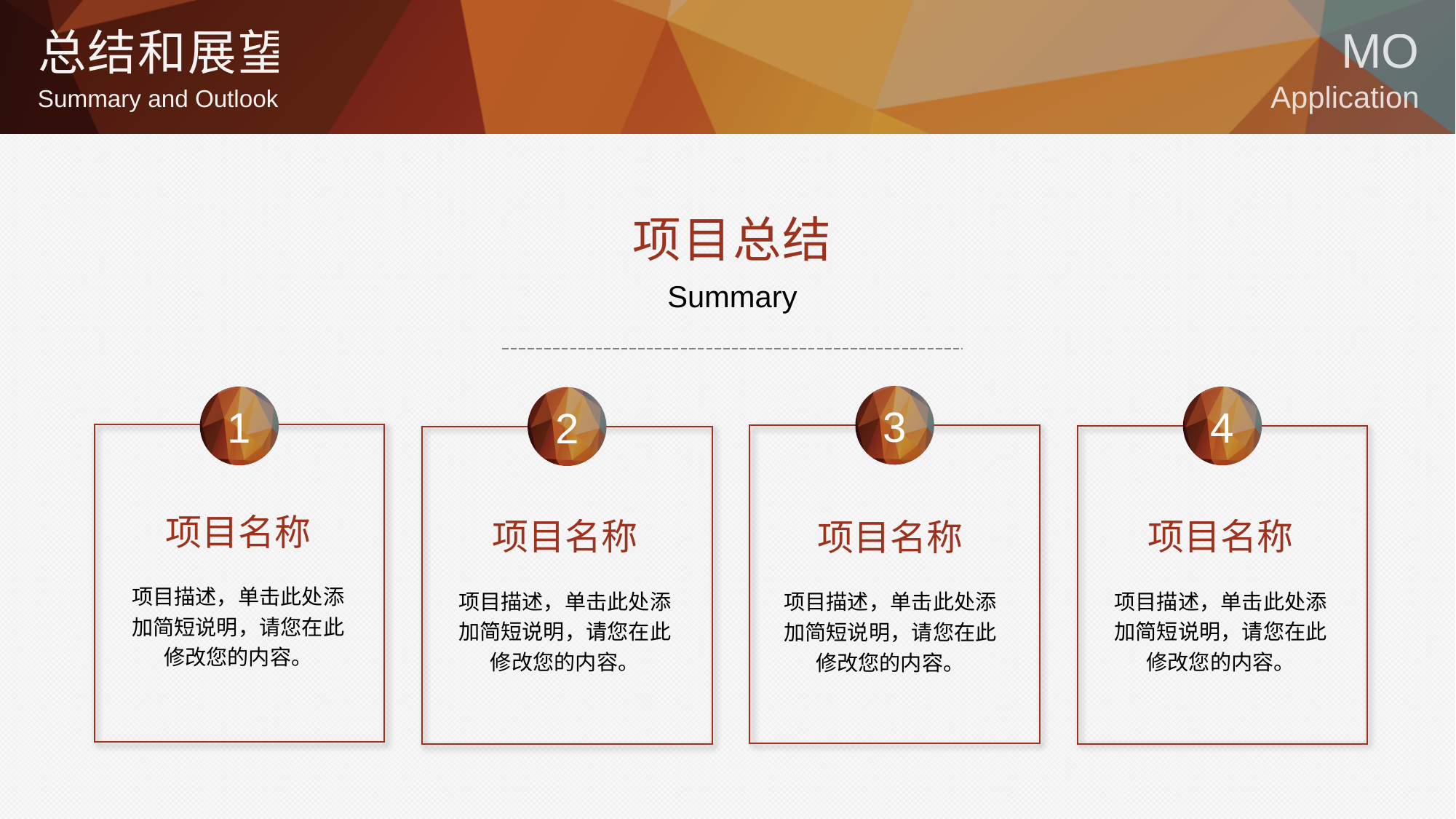

总结和展望
Summary and Outlook
项目总结
Summary
3
1
4
2

项目名称
项目名称
项目名称
项目名称
项目描述，单击此处添加简短说明，请您在此修改您的内容。
项目描述，单击此处添加简短说明，请您在此修改您的内容。
项目描述，单击此处添加简短说明，请您在此修改您的内容。
项目描述，单击此处添加简短说明，请您在此修改您的内容。